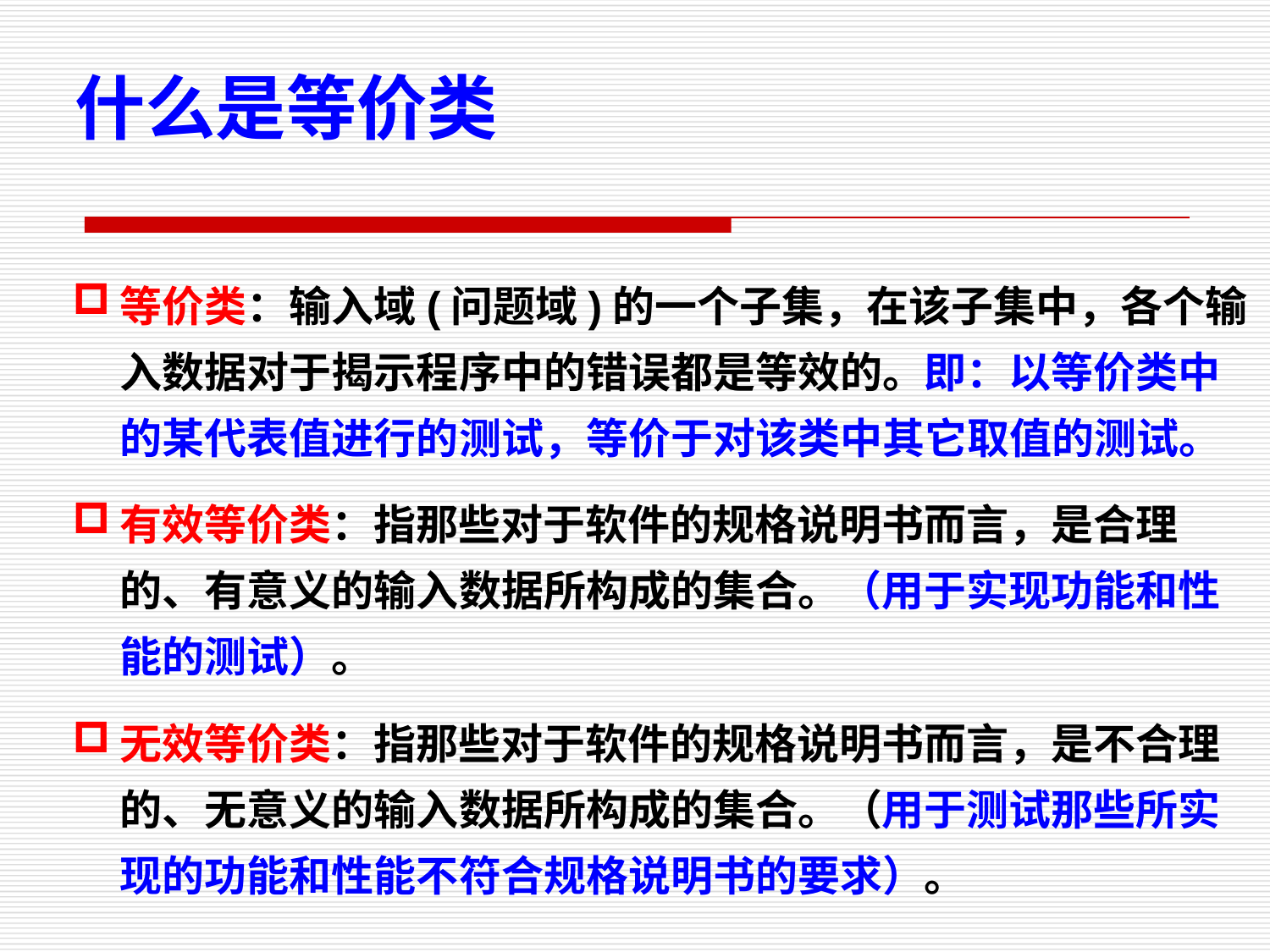

什么是等价类
等价类：输入域(问题域)的一个子集，在该子集中，各个输入数据对于揭示程序中的错误都是等效的。即：以等价类中的某代表值进行的测试，等价于对该类中其它取值的测试。
有效等价类：指那些对于软件的规格说明书而言，是合理的、有意义的输入数据所构成的集合。（用于实现功能和性能的测试）。
无效等价类：指那些对于软件的规格说明书而言，是不合理的、无意义的输入数据所构成的集合。（用于测试那些所实现的功能和性能不符合规格说明书的要求）。